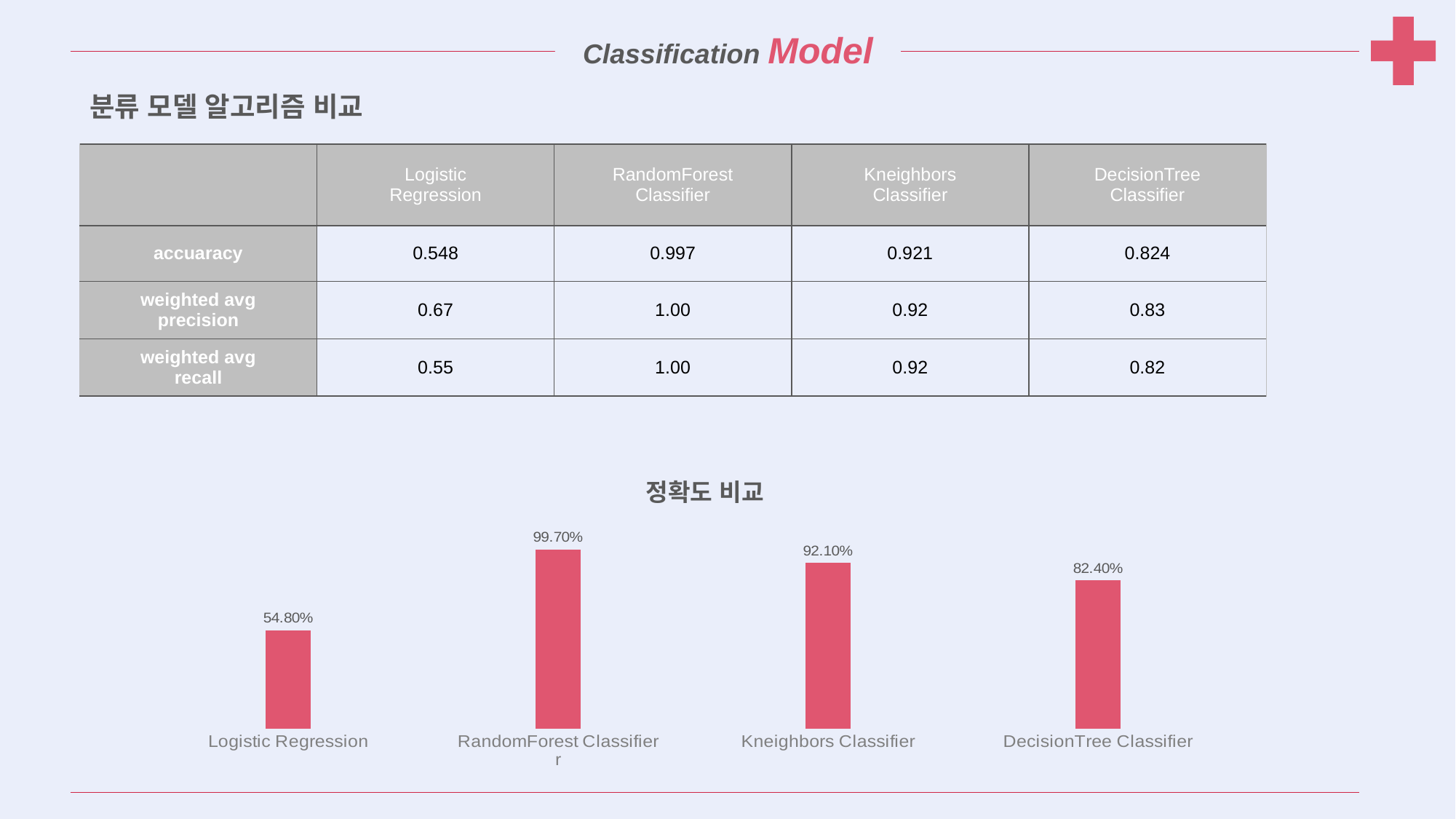

Classification Model

분류 모델 알고리즘 비교
|  | Logistic Regression | RandomForest Classifier | Kneighbors Classifier | DecisionTree Classifier |
| --- | --- | --- | --- | --- |
| accuaracy | 0.548 | 0.997 | 0.921 | 0.824 |
| weighted avg precision | 0.67 | 1.00 | 0.92 | 0.83 |
| weighted avg recall | 0.55 | 1.00 | 0.92 | 0.82 |
정확도 비교

### Chart

| Category | 계열 1 |
|---|---|
| Logistic Regression

 | 0.548 |
| RandomForest Classifier
r
 | 0.997 |
| Kneighbors Classifier

 | 0.921 |
| DecisionTree Classifier

 | 0.824 |